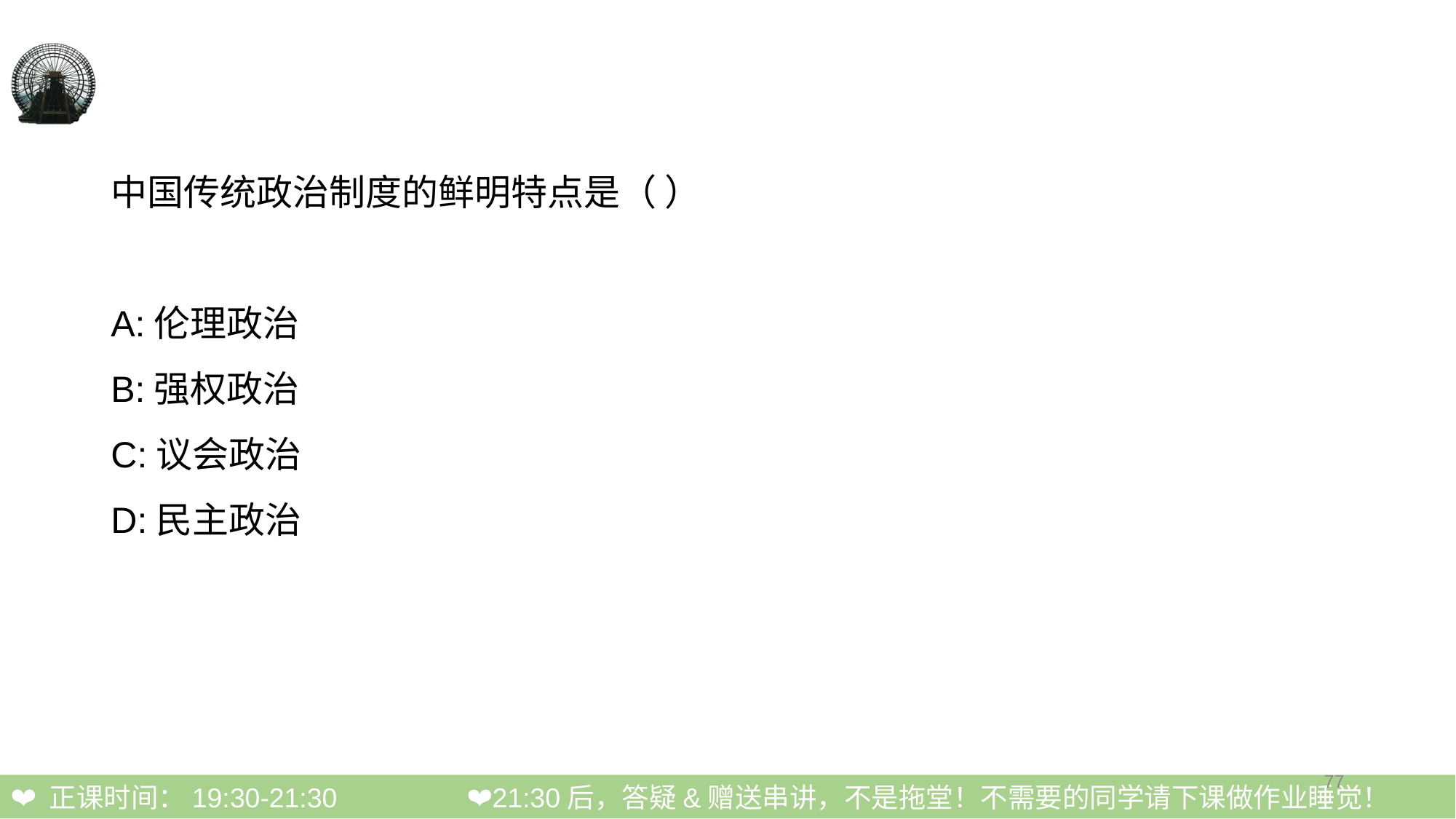

#
中国传统政治制度的鲜明特点是（ ）

A:伦理政治
B:强权政治
C:议会政治
D:民主政治

77